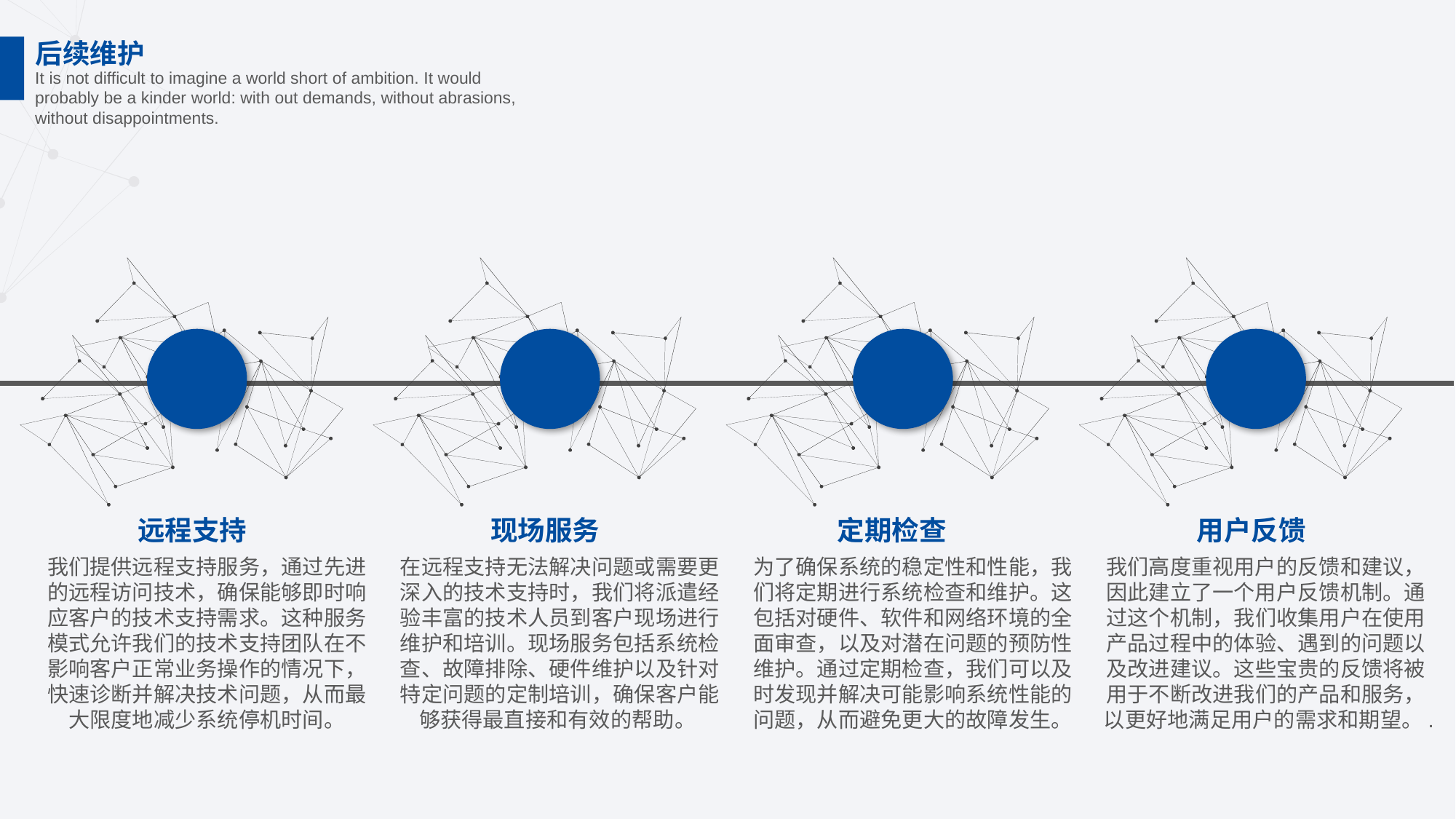

后续维护

It is not difficult to imagine a world short of ambition. It would probably be a kinder world: with out demands, without abrasions, without disappointments.

远程支持
现场服务
定期检查
用户反馈
我们提供远程支持服务，通过先进的远程访问技术，确保能够即时响应客户的技术支持需求。这种服务模式允许我们的技术支持团队在不影响客户正常业务操作的情况下，快速诊断并解决技术问题，从而最大限度地减少系统停机时间。
在远程支持无法解决问题或需要更深入的技术支持时，我们将派遣经验丰富的技术人员到客户现场进行维护和培训。现场服务包括系统检查、故障排除、硬件维护以及针对特定问题的定制培训，确保客户能够获得最直接和有效的帮助。
为了确保系统的稳定性和性能，我们将定期进行系统检查和维护。这包括对硬件、软件和网络环境的全面审查，以及对潜在问题的预防性维护。通过定期检查，我们可以及时发现并解决可能影响系统性能的问题，从而避免更大的故障发生。
我们高度重视用户的反馈和建议，因此建立了一个用户反馈机制。通过这个机制，我们收集用户在使用产品过程中的体验、遇到的问题以及改进建议。这些宝贵的反馈将被用于不断改进我们的产品和服务，以更好地满足用户的需求和期望。.